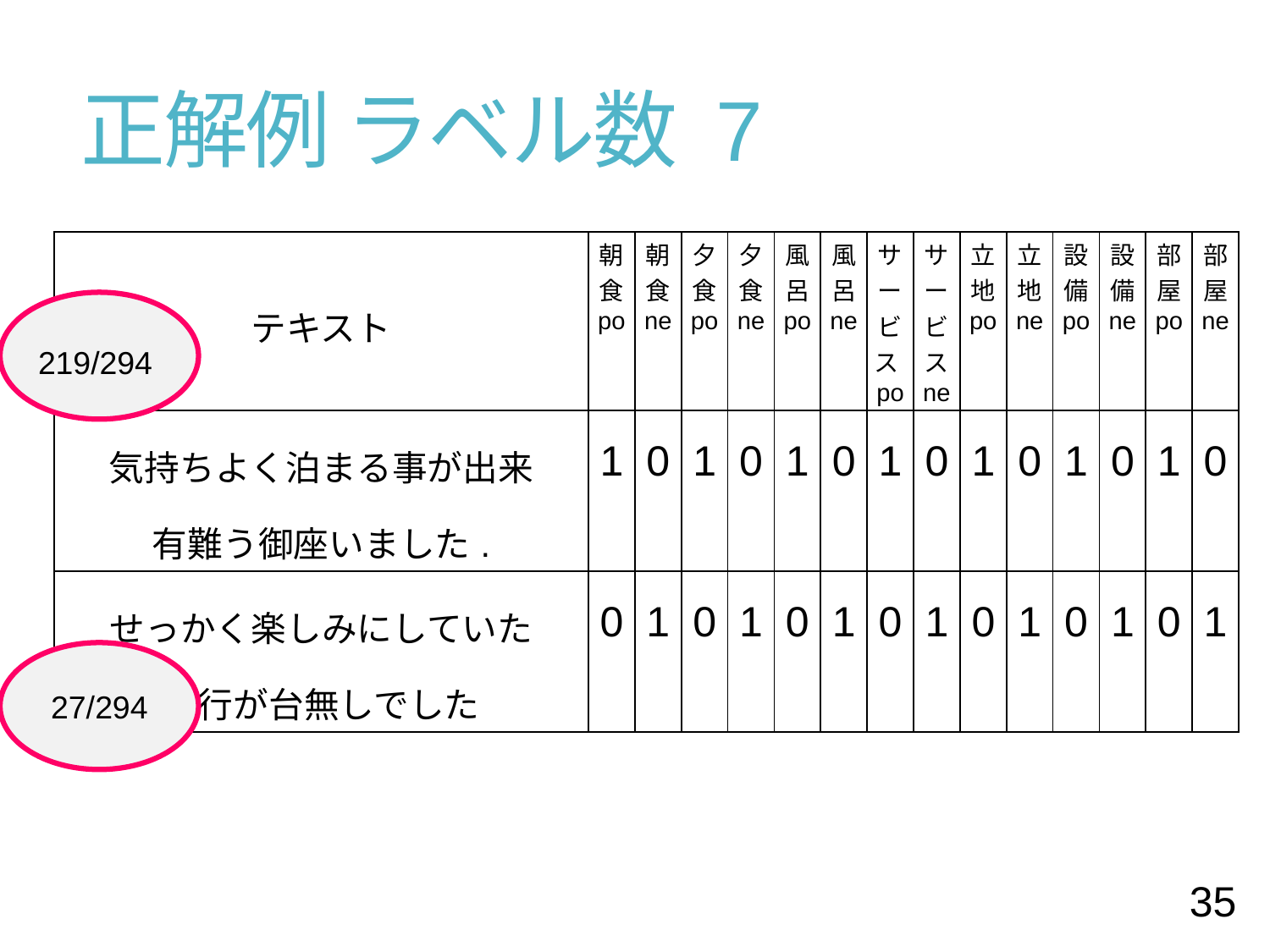

# 正解例 ラベル数 7
| テキスト | 朝食 po | 朝食 ne | 夕食 po | 夕食 ne | 風呂 po | 風呂 ne | サービスpo | サービス ne | 立地 po | 立地 ne | 設備 po | 設備 ne | 部屋 po | 部屋 ne |
| --- | --- | --- | --- | --- | --- | --- | --- | --- | --- | --- | --- | --- | --- | --- |
| 気持ちよく泊まる事が出来 有難う御座いました. | 1 | 0 | 1 | 0 | 1 | 0 | 1 | 0 | 1 | 0 | 1 | 0 | 1 | 0 |
| せっかく楽しみにしていた 旅行が台無しでした | 0 | 1 | 0 | 1 | 0 | 1 | 0 | 1 | 0 | 1 | 0 | 1 | 0 | 1 |

219/294
27/294
35